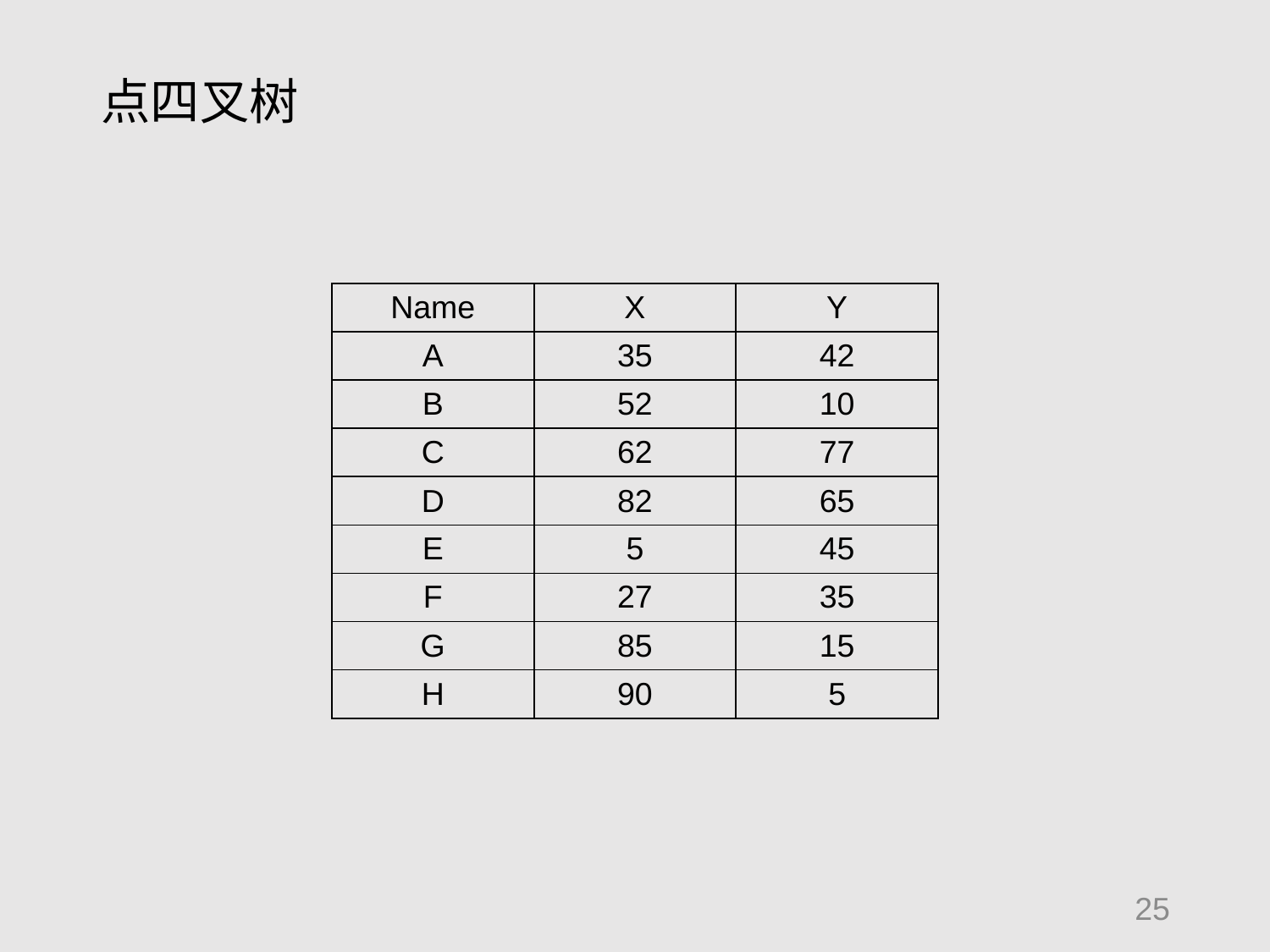

点四叉树
| Name | X | Y |
| --- | --- | --- |
| A | 35 | 42 |
| B | 52 | 10 |
| C | 62 | 77 |
| D | 82 | 65 |
| E | 5 | 45 |
| F | 27 | 35 |
| G | 85 | 15 |
| H | 90 | 5 |
25